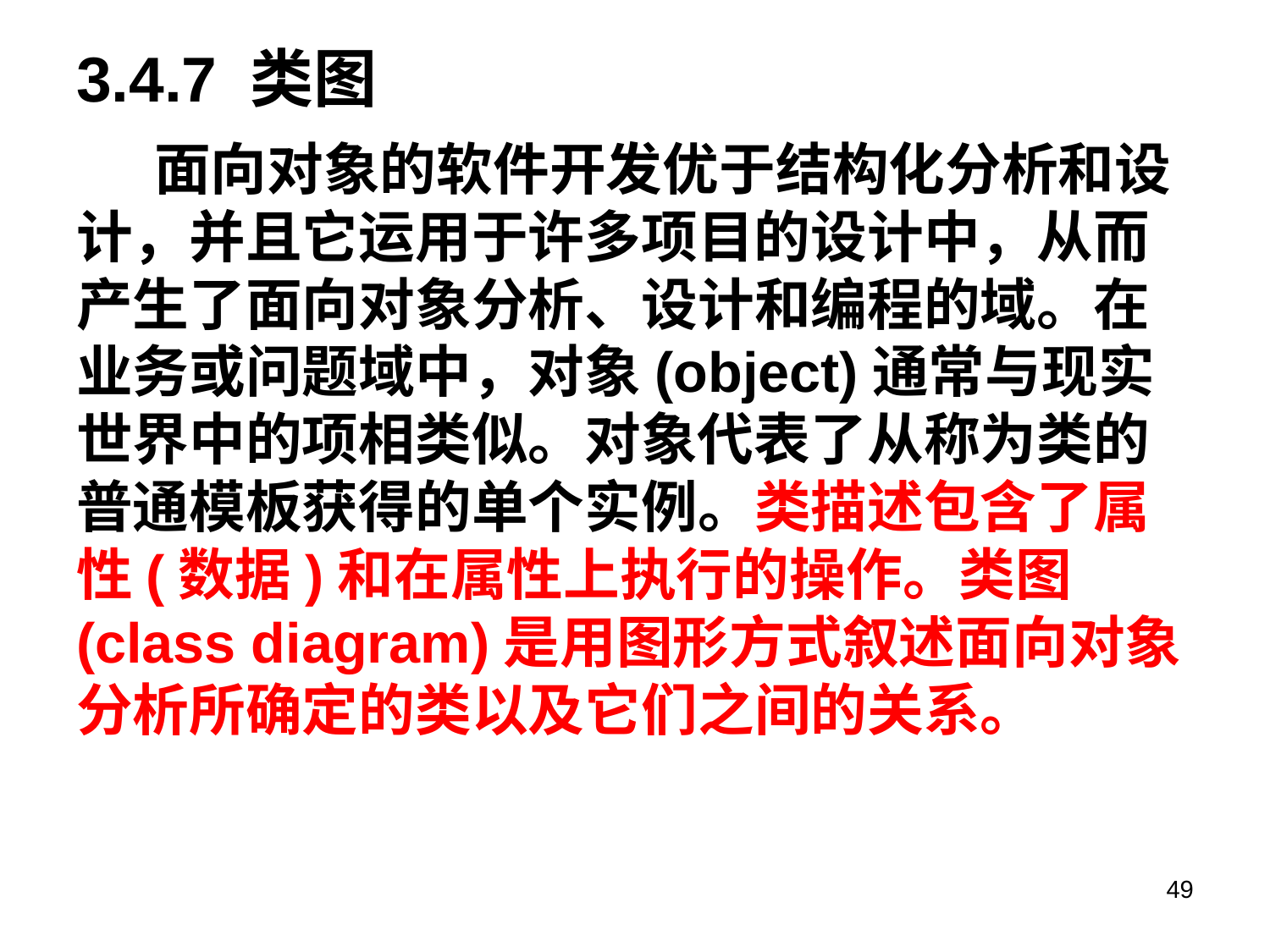

# 3.4.7 类图
     面向对象的软件开发优于结构化分析和设计，并且它运用于许多项目的设计中，从而产生了面向对象分析、设计和编程的域。在业务或问题域中，对象(object)通常与现实世界中的项相类似。对象代表了从称为类的普通模板获得的单个实例。类描述包含了属性(数据)和在属性上执行的操作。类图(class diagram)是用图形方式叙述面向对象分析所确定的类以及它们之间的关系。

49